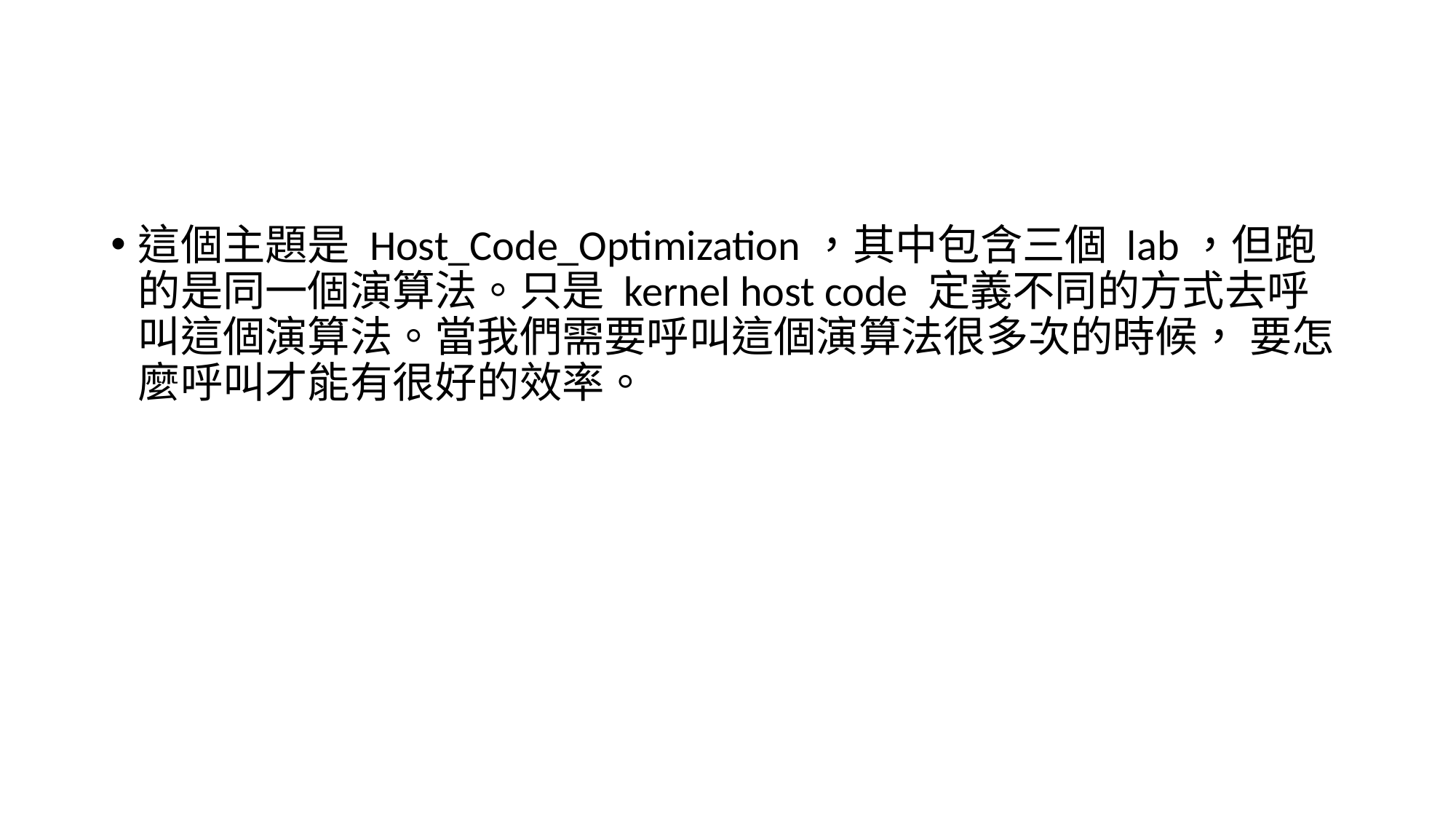

#
這個主題是 Host_Code_Optimization，其中包含三個 lab，但跑的是同一個演算法。只是 kernel host code 定義不同的方式去呼叫這個演算法。當我們需要呼叫這個演算法很多次的時候， 要怎麼呼叫才能有很好的效率。